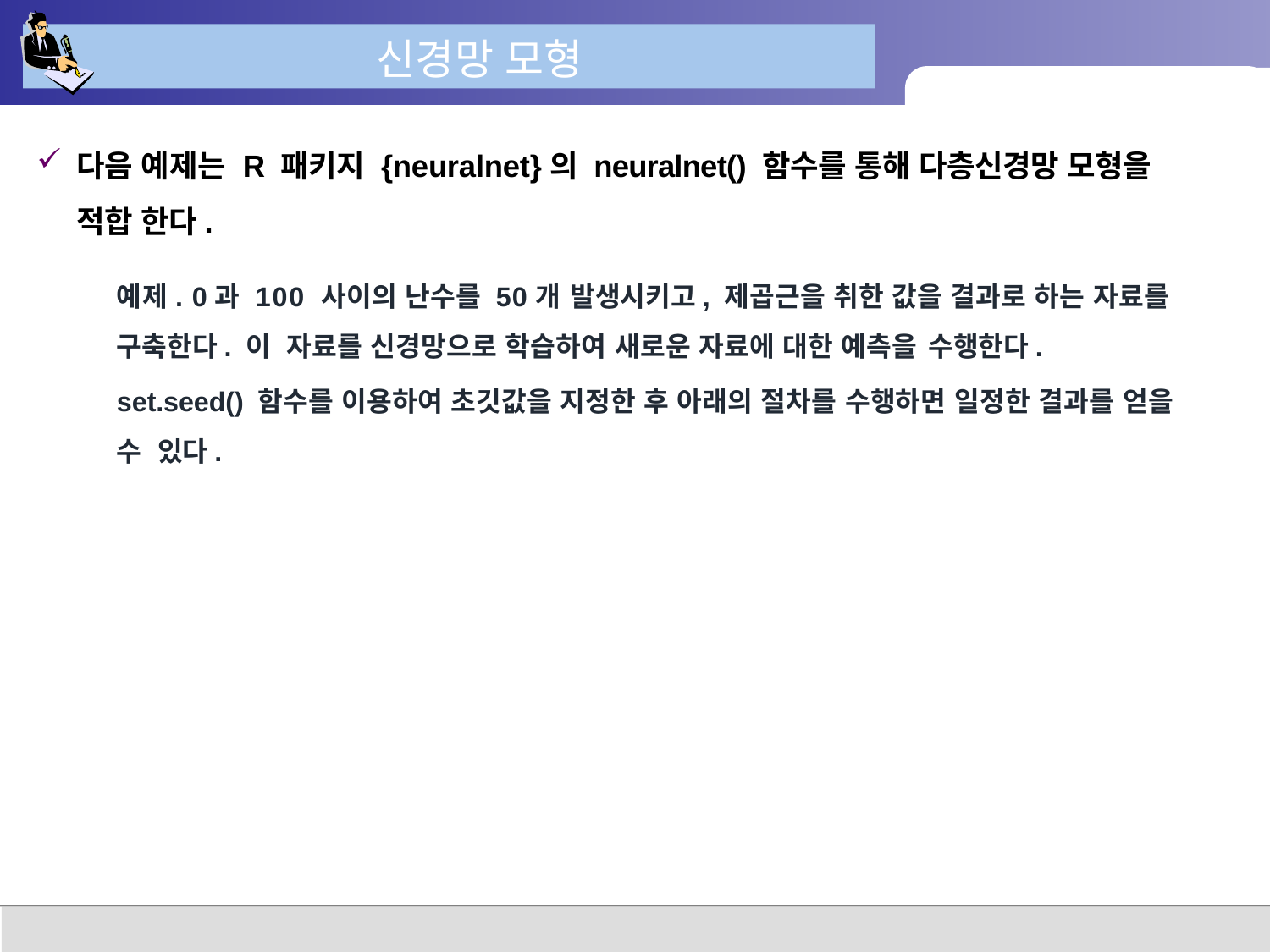

# 신경망 모형
다음 예제는 R 패키지 {neuralnet}의 neuralnet() 함수를 통해 다층신경망 모형을 적합 한다.
예제. 0과 100 사이의 난수를 50개 발생시키고, 제곱근을 취한 값을 결과로 하는 자료를 구축한다. 이  자료를 신경망으로 학습하여 새로운 자료에 대한 예측을 수행한다.
set.seed() 함수를 이용하여 초깃값을 지정한 후 아래의 절차를 수행하면 일정한 결과를 얻을 수  있다.